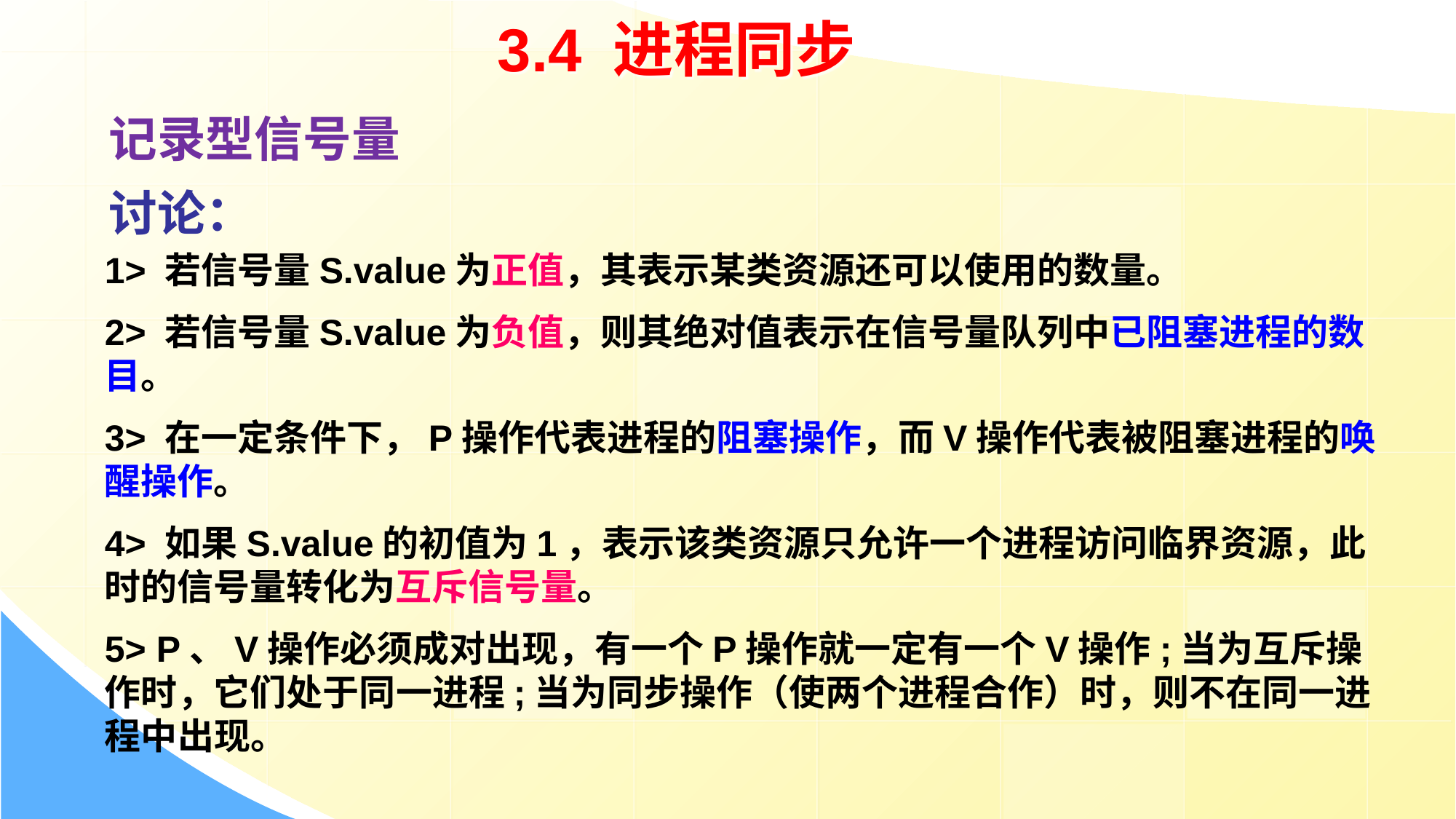

3.4 进程同步
记录型信号量

讨论：
1> 若信号量S.value为正值，其表示某类资源还可以使用的数量。
2> 若信号量S.value为负值，则其绝对值表示在信号量队列中已阻塞进程的数目。
3> 在一定条件下，P操作代表进程的阻塞操作，而V操作代表被阻塞进程的唤醒操作。
4> 如果S.value的初值为1，表示该类资源只允许一个进程访问临界资源，此时的信号量转化为互斥信号量。
5> P、V操作必须成对出现，有一个P操作就一定有一个V操作;当为互斥操作时，它们处于同一进程;当为同步操作（使两个进程合作）时，则不在同一进程中出现。